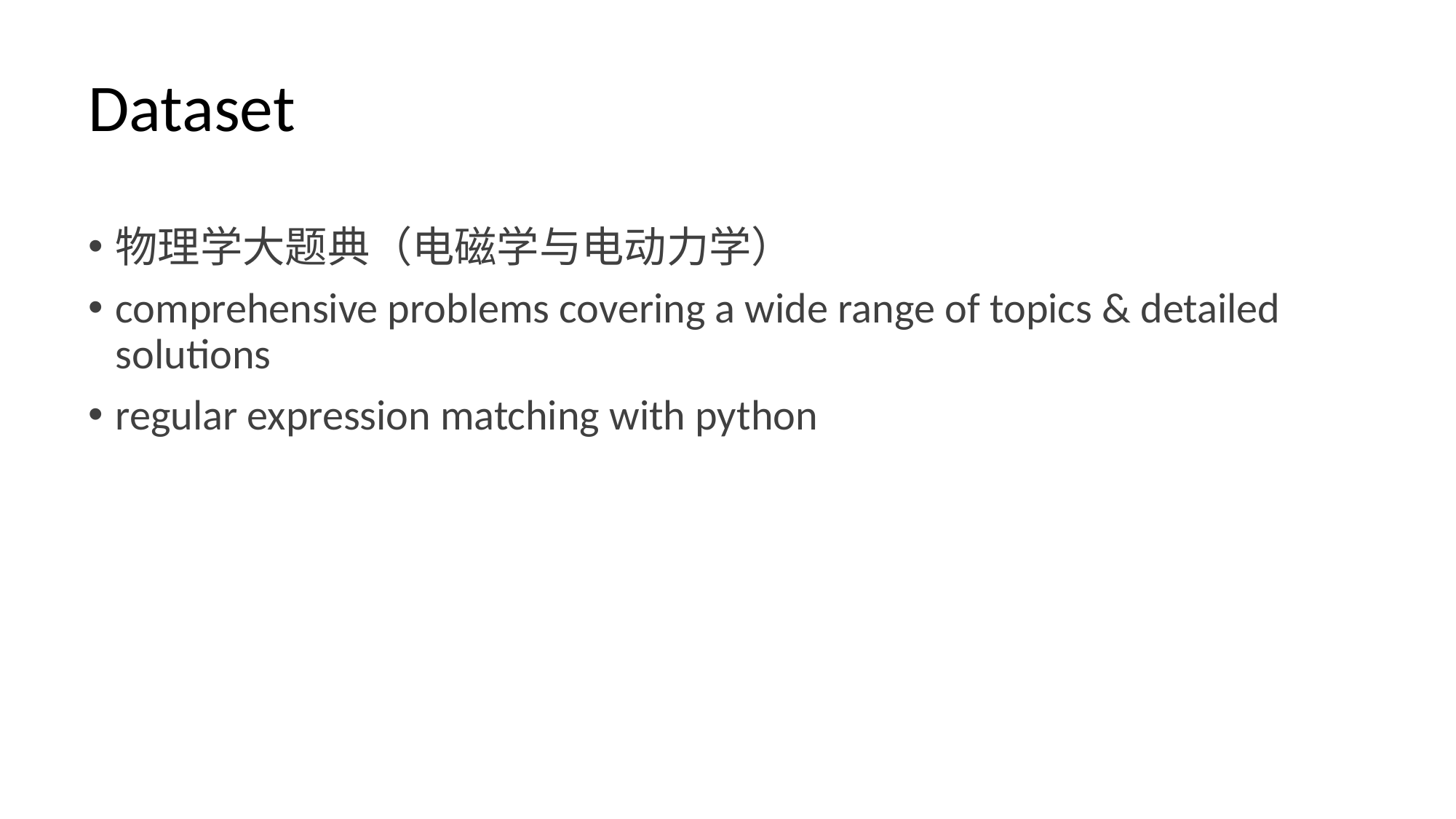

# Dataset
物理学大题典（电磁学与电动力学）
comprehensive problems covering a wide range of topics & detailed solutions
regular expression matching with python